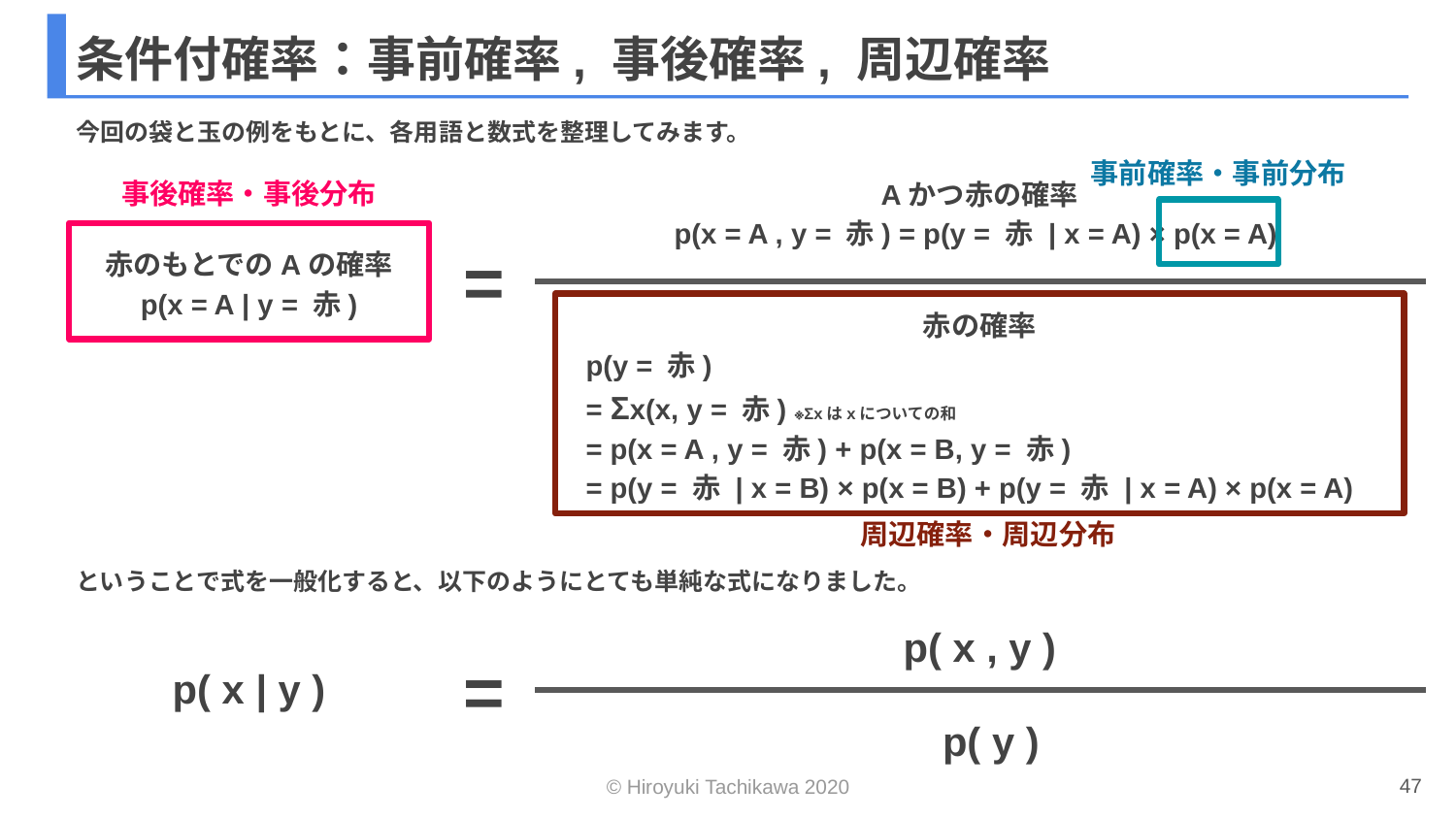

# 条件付確率：事前確率, 事後確率, 周辺確率
今回の袋と玉の例をもとに、各用語と数式を整理してみます。
Aかつ赤の確率
p(x = A , y = 赤) = p(y = 赤 | x = A) × p(x = A)
事前確率・事前分布
事後確率・事後分布

赤のもとでのAの確率
p(x = A | y = 赤)
=
赤の確率
  p(y = 赤)
  = Σx(x, y = 赤) ※Σxはxについての和
  = p(x = A , y = 赤) + p(x = B, y = 赤)
  = p(y = 赤 | x = B) × p(x = B) + p(y = 赤 | x = A) × p(x = A)
周辺確率・周辺分布
ということで式を一般化すると、以下のようにとても単純な式になりました。
p( x , y )
p( x | y )
=
  p( y )
47